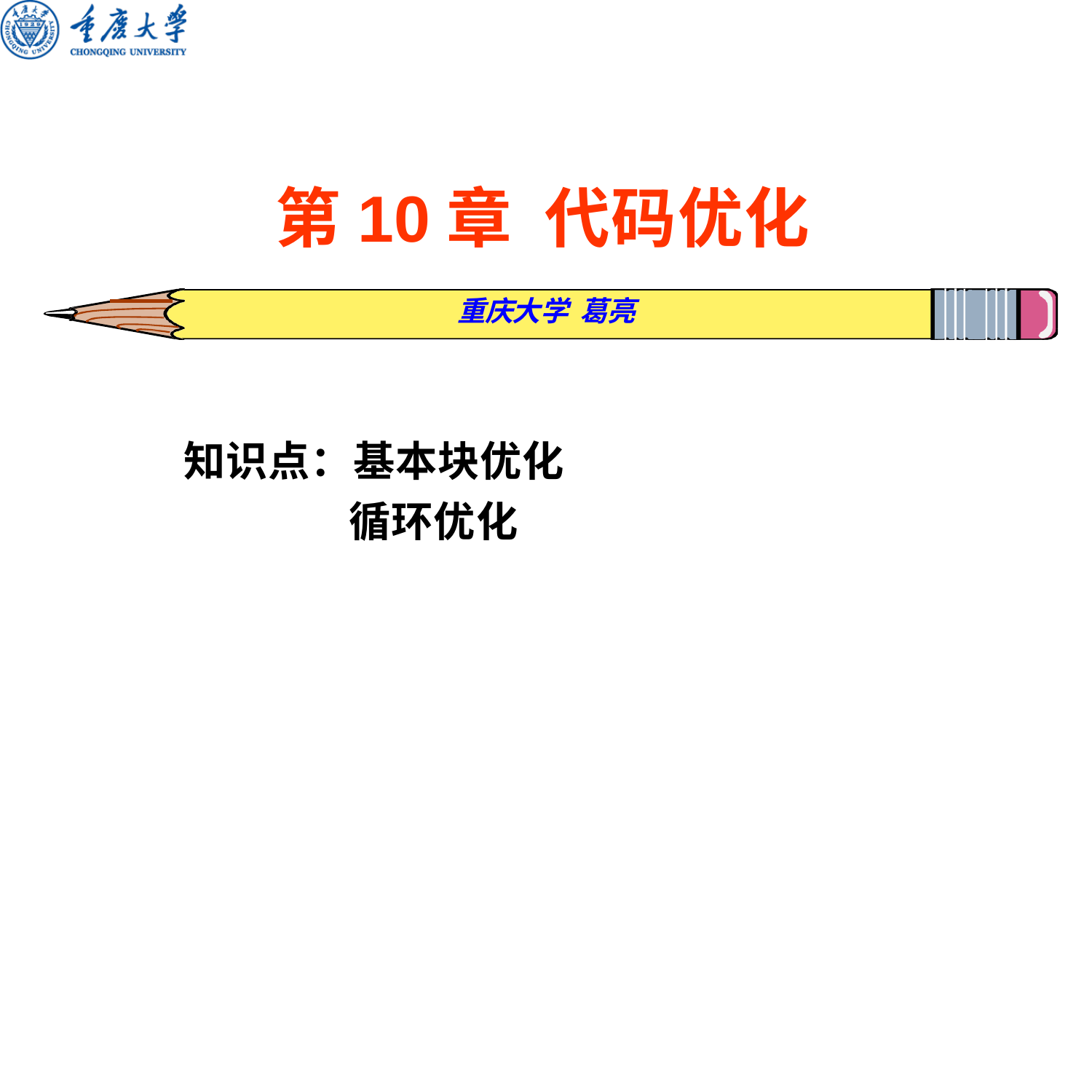

# 第10章	代码优化

重庆大学 葛亮

知识点：基本块优化
循环优化